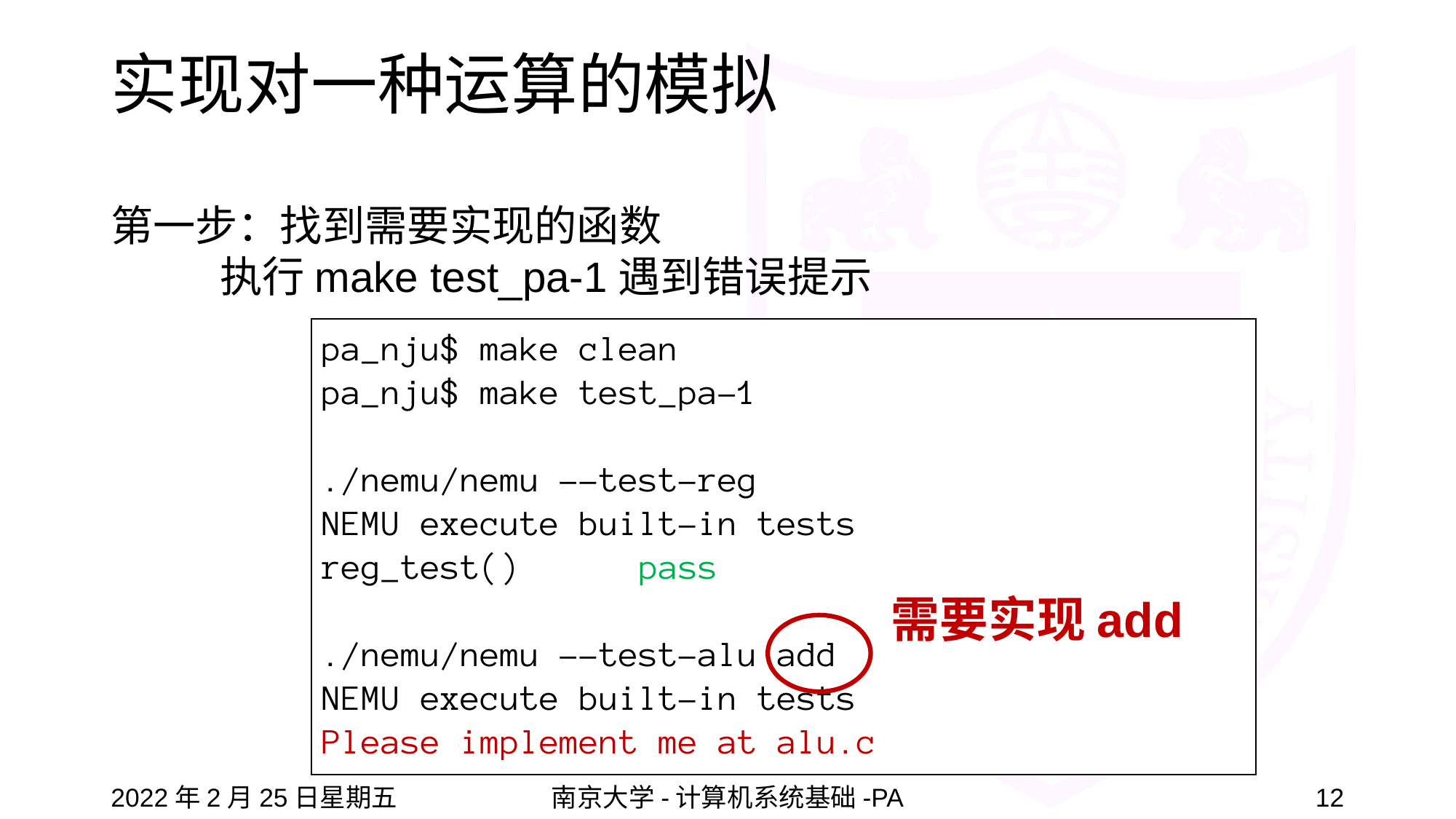

# 实现对一种运算的模拟
第一步：找到需要实现的函数
	执行make test_pa-1遇到错误提示

pa_nju$ make clean
pa_nju$ make test_pa-1

./nemu/nemu --test-reg
NEMU execute built-in tests
reg_test()      pass

./nemu/nemu --test-alu add
NEMU execute built-in tests
Please implement me at alu.c
需要实现add

2022年2月25日星期五
南京大学-计算机系统基础-PA
12